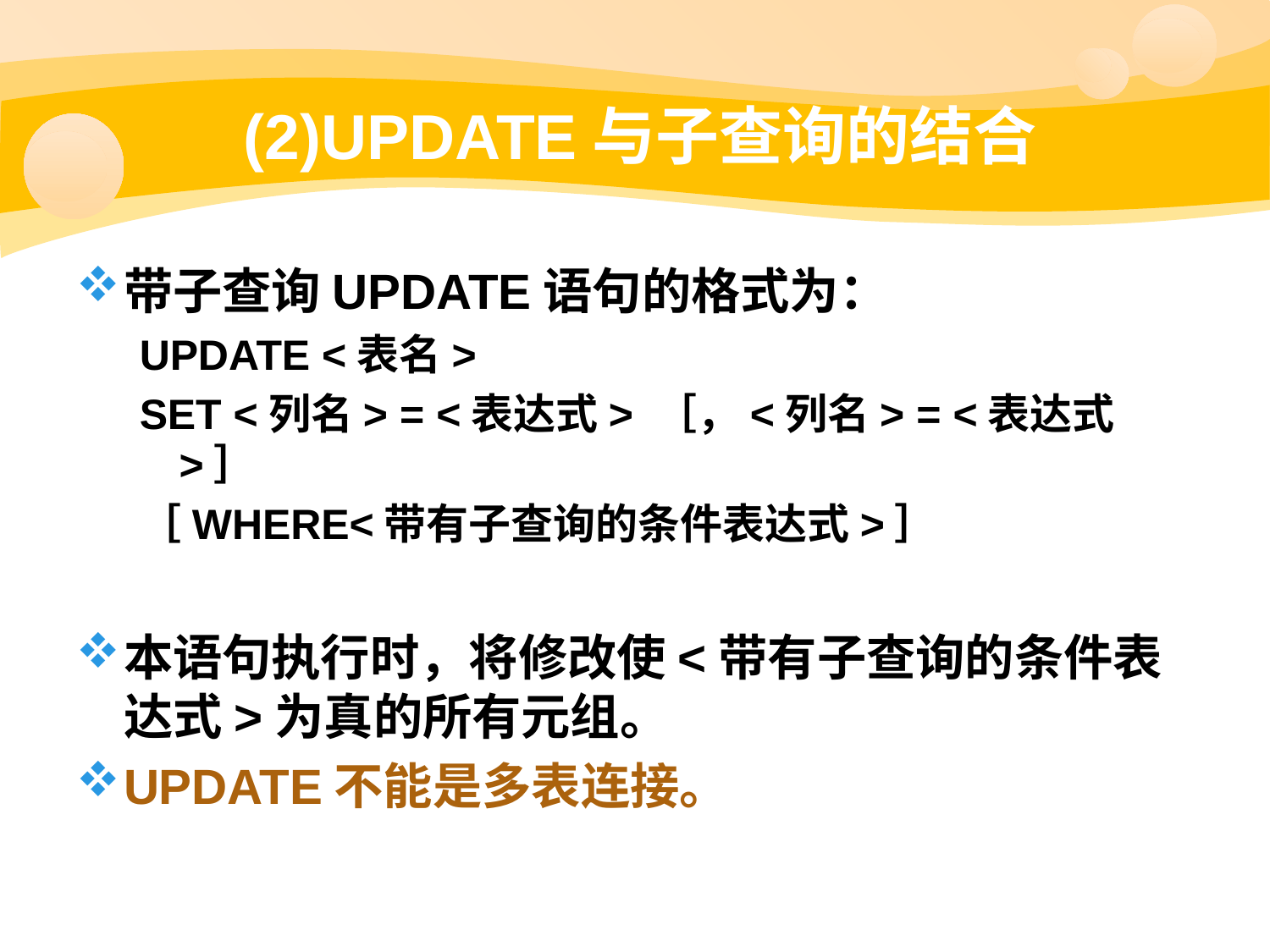

# (2)UPDATE与子查询的结合
带子查询UPDATE语句的格式为：
UPDATE <表名>
SET <列名> = <表达式> ［，<列名> = <表达式>］
［WHERE<带有子查询的条件表达式>］

本语句执行时，将修改使<带有子查询的条件表达式>为真的所有元组。
UPDATE不能是多表连接。